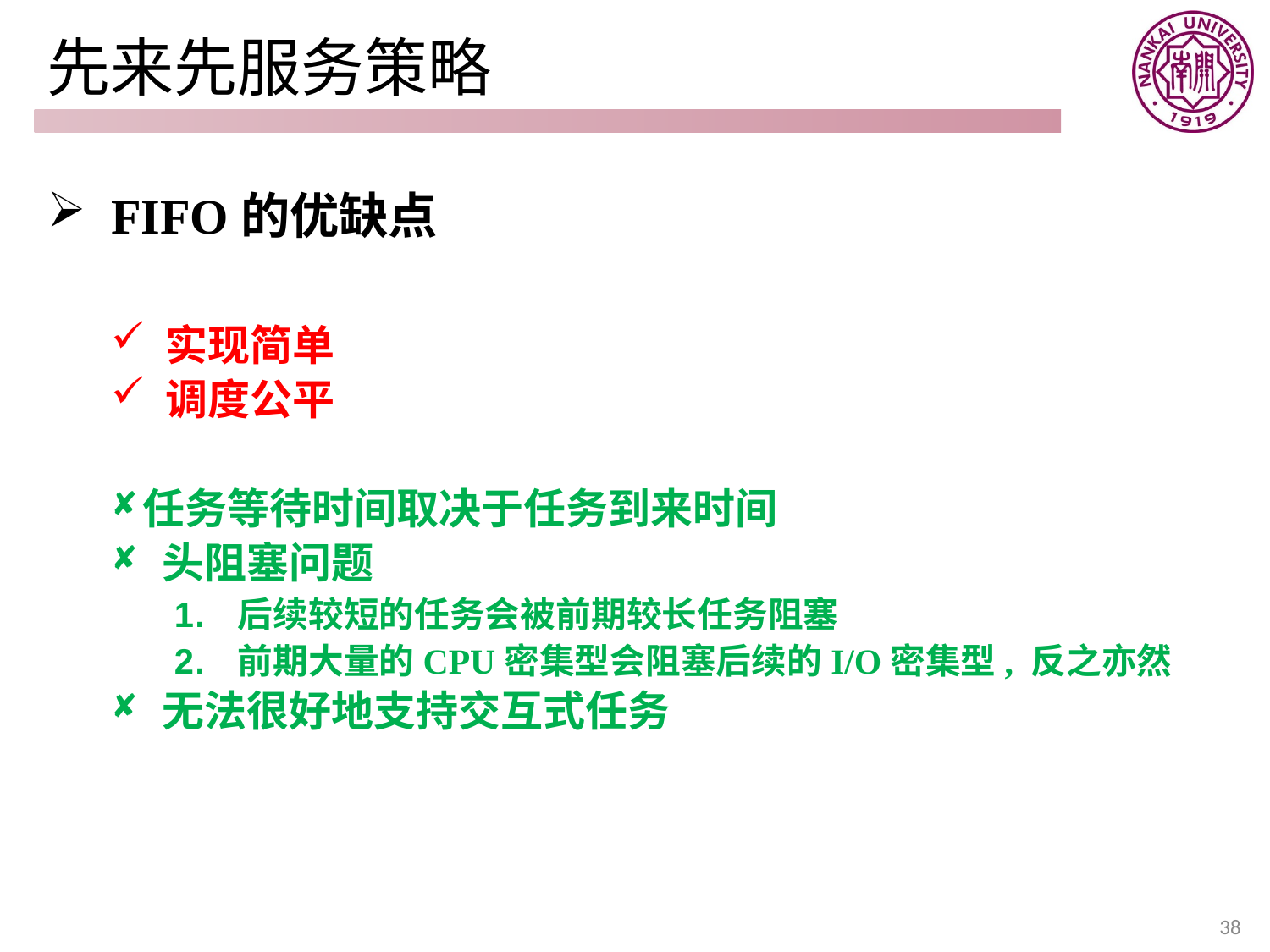

# 先来先服务策略
  FIFO的优缺点

 实现简单
 调度公平

任务等待时间取决于任务到来时间
 头阻塞问题
后续较短的任务会被前期较长任务阻塞
前期大量的CPU密集型会阻塞后续的I/O密集型, 反之亦然
 无法很好地支持交互式任务
38